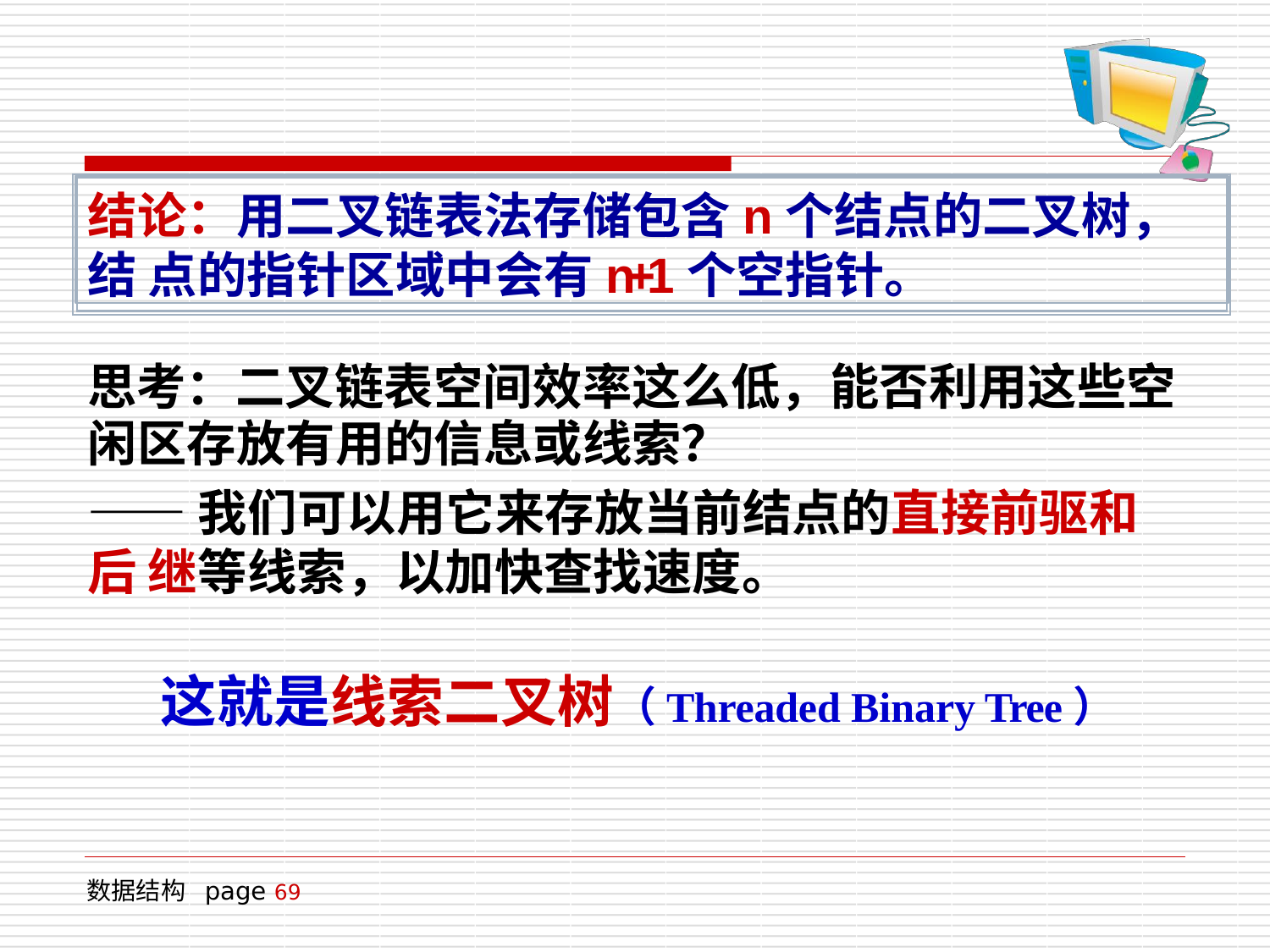

结论：用二叉链表法存储包含n个结点的二叉树，结 点的指针区域中会有n+1个空指针。

思考：二叉链表空间效率这么低，能否利用这些空 闲区存放有用的信息或线索？
——我们可以用它来存放当前结点的直接前驱和后 继等线索，以加快查找速度。

这就是线索二叉树（Threaded Binary Tree）

数据结构 page 69